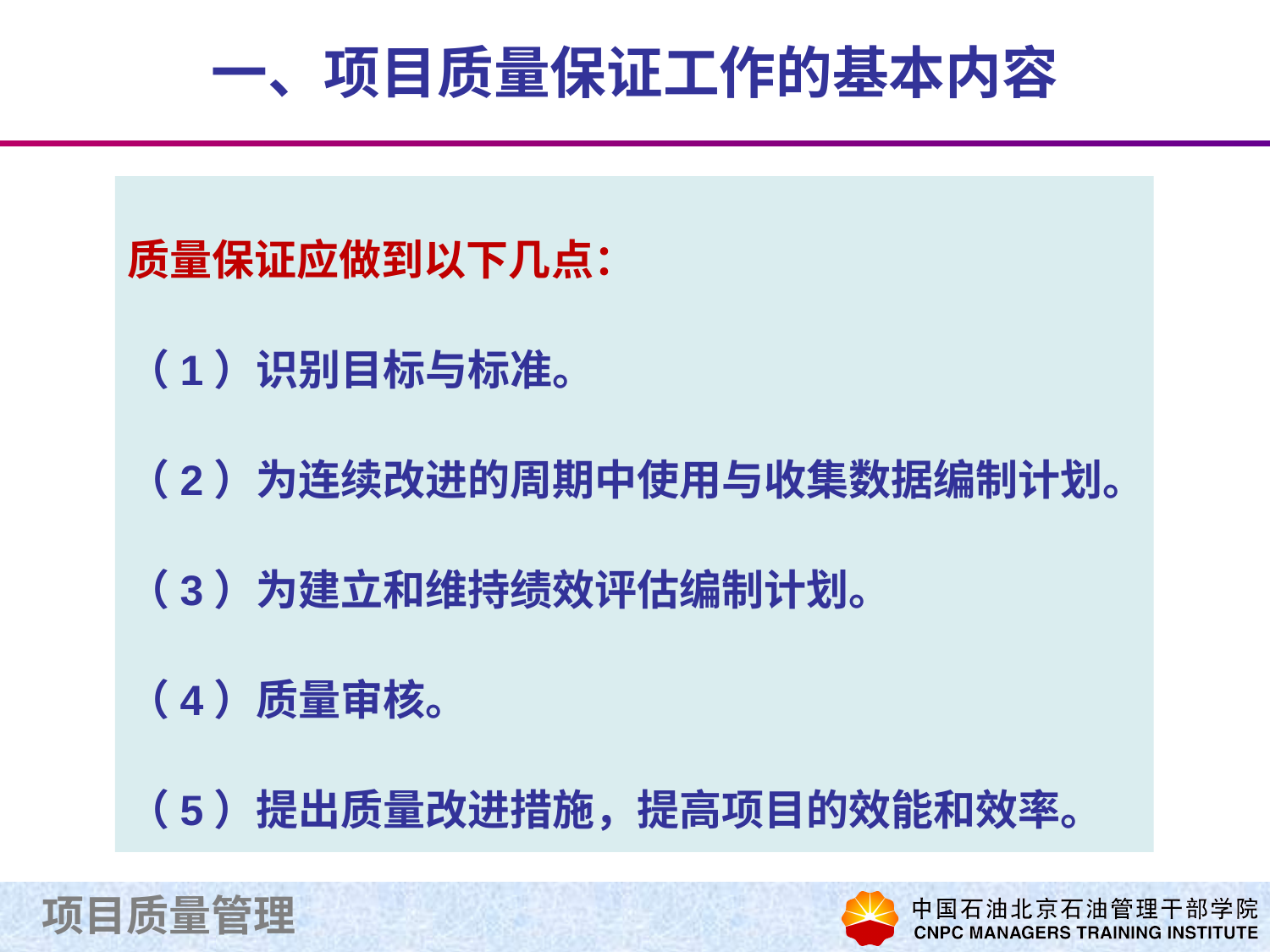

# 一、项目质量保证工作的基本内容
质量保证应做到以下几点：
（1）识别目标与标准。
（2）为连续改进的周期中使用与收集数据编制计划。
（3）为建立和维持绩效评估编制计划。
（4）质量审核。
（5）提出质量改进措施，提高项目的效能和效率。